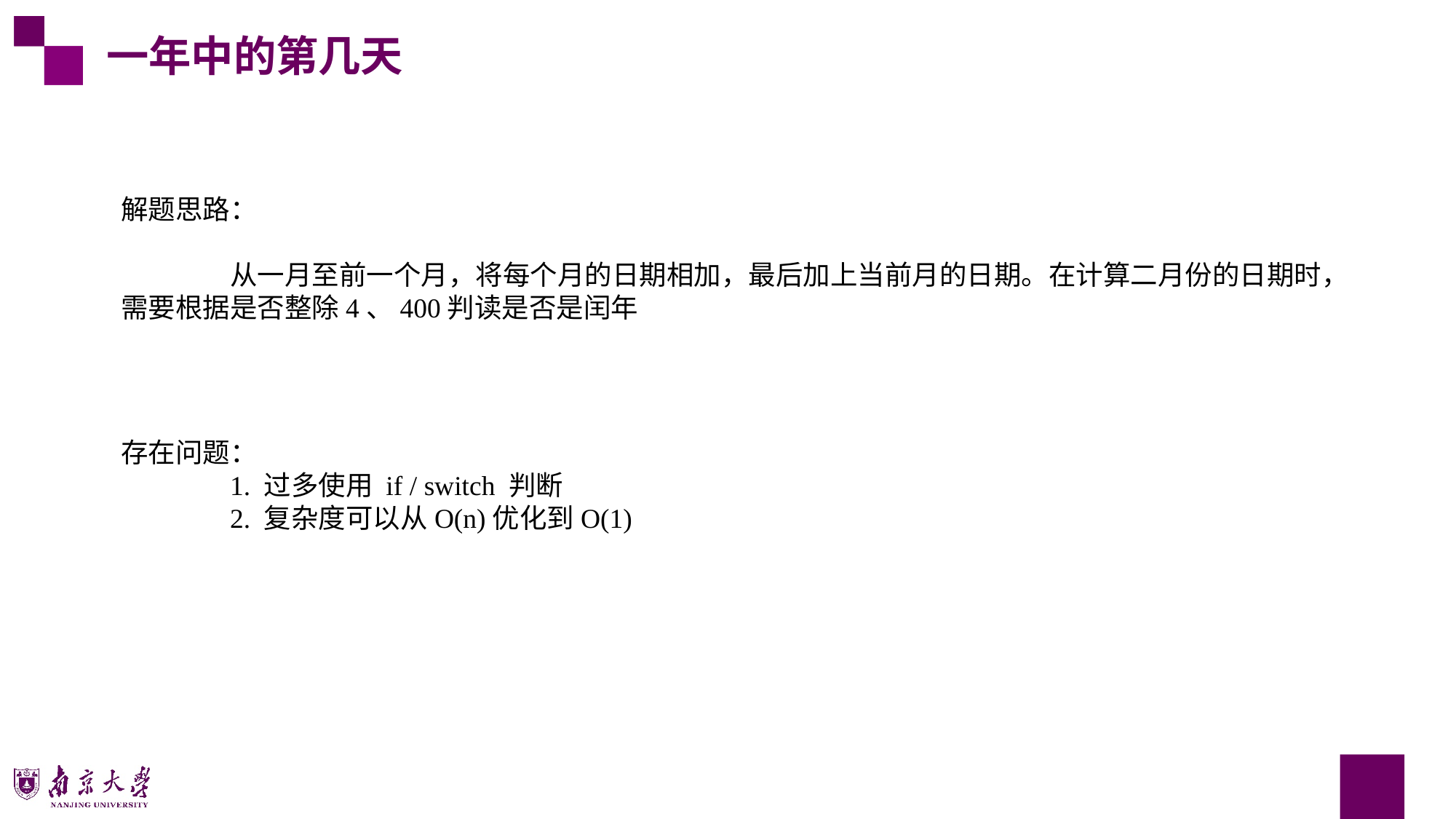

一年中的第几天

解题思路：

	从一月至前一个月，将每个月的日期相加，最后加上当前月的日期。在计算二月份的日期时，需要根据是否整除4、400判读是否是闰年
存在问题：
	1. 过多使用 if / switch 判断
	2. 复杂度可以从O(n)优化到O(1)

10